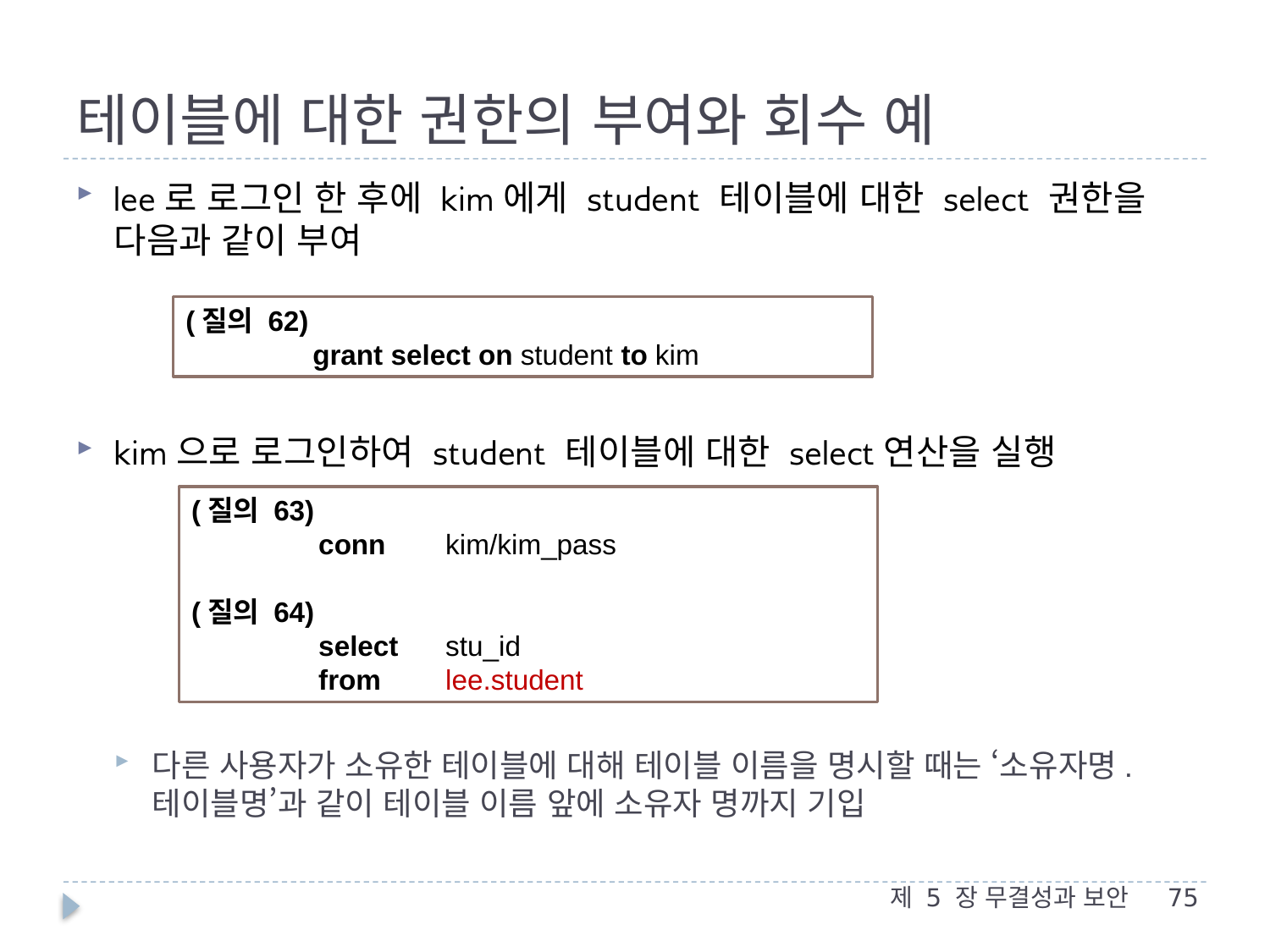

# 테이블에 대한 권한의 부여와 회수 예
lee로 로그인 한 후에 kim에게 student 테이블에 대한 select 권한을 다음과 같이 부여

kim으로 로그인하여 student 테이블에 대한 select연산을 실행

다른 사용자가 소유한 테이블에 대해 테이블 이름을 명시할 때는 ‘소유자명.테이블명’과 같이 테이블 이름 앞에 소유자 명까지 기입

(질의 62)
	grant select on student to kim
(질의 63)
	conn 	kim/kim_pass

(질의 64)
	select 	stu_id
	from 	lee.student
제 5 장 무결성과 보안
75